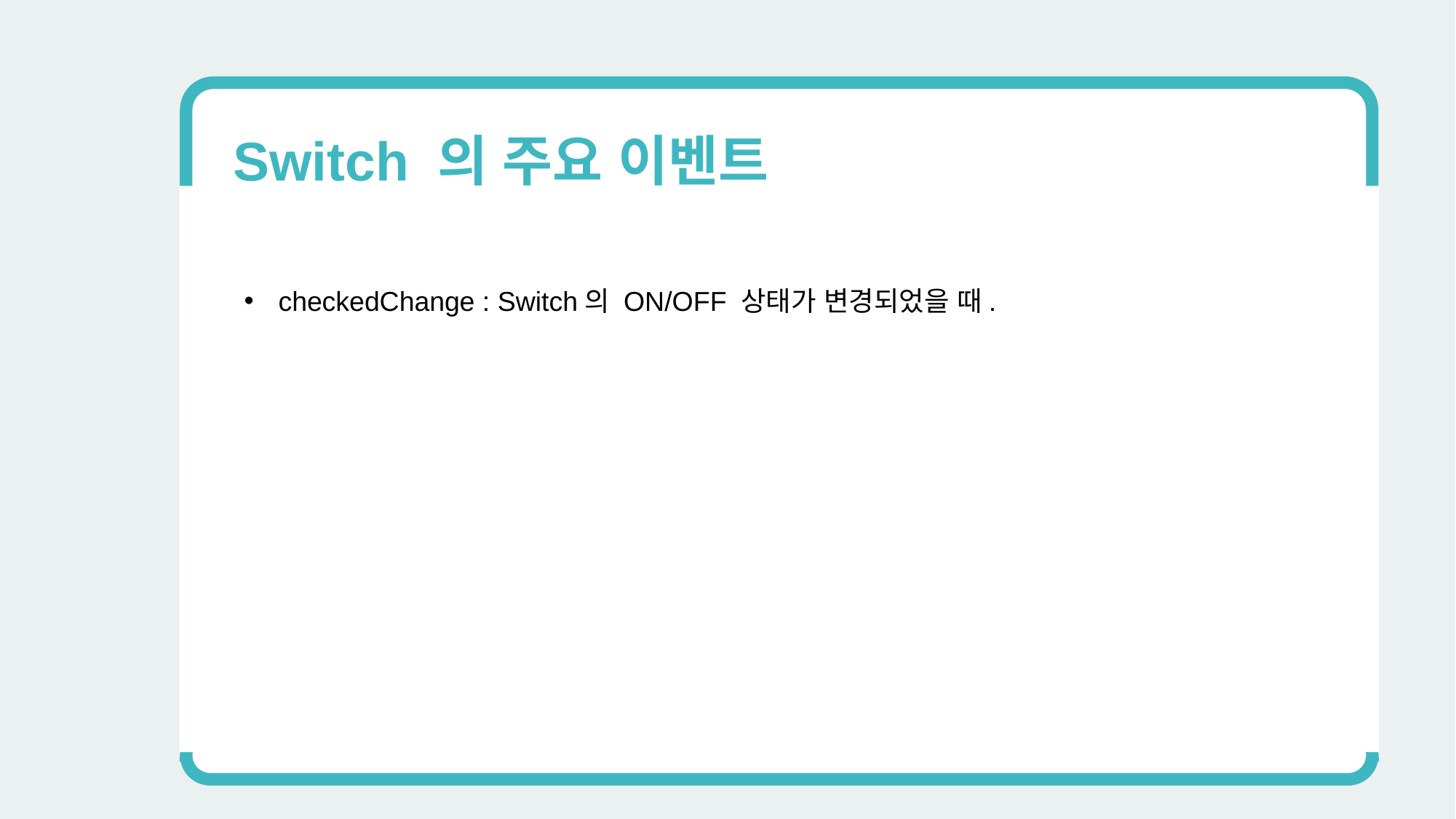

Switch 의 주요 이벤트

checkedChange : Switch의 ON/OFF 상태가 변경되었을 때.